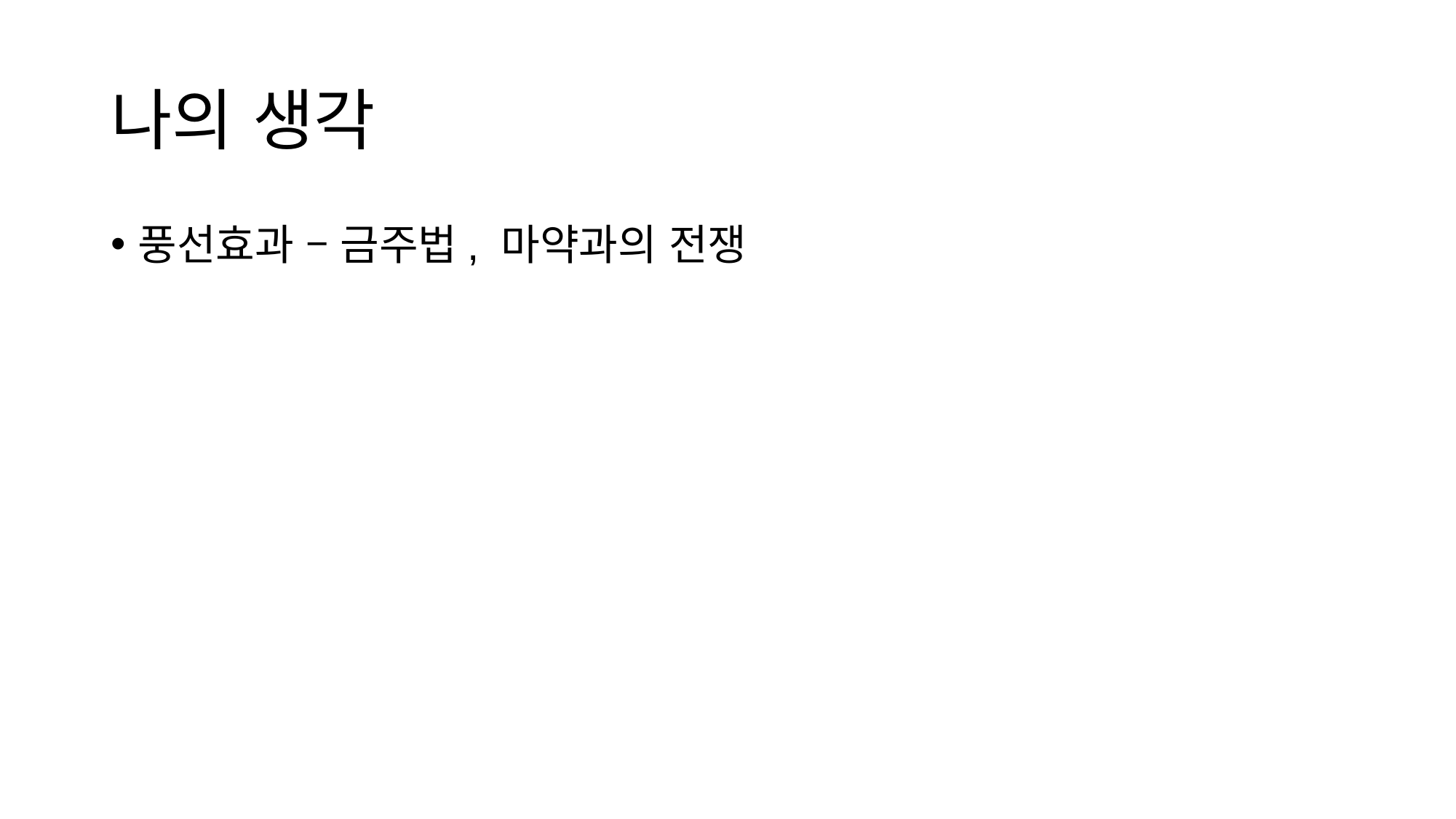

# 나의 생각
풍선효과 – 금주법, 마약과의 전쟁